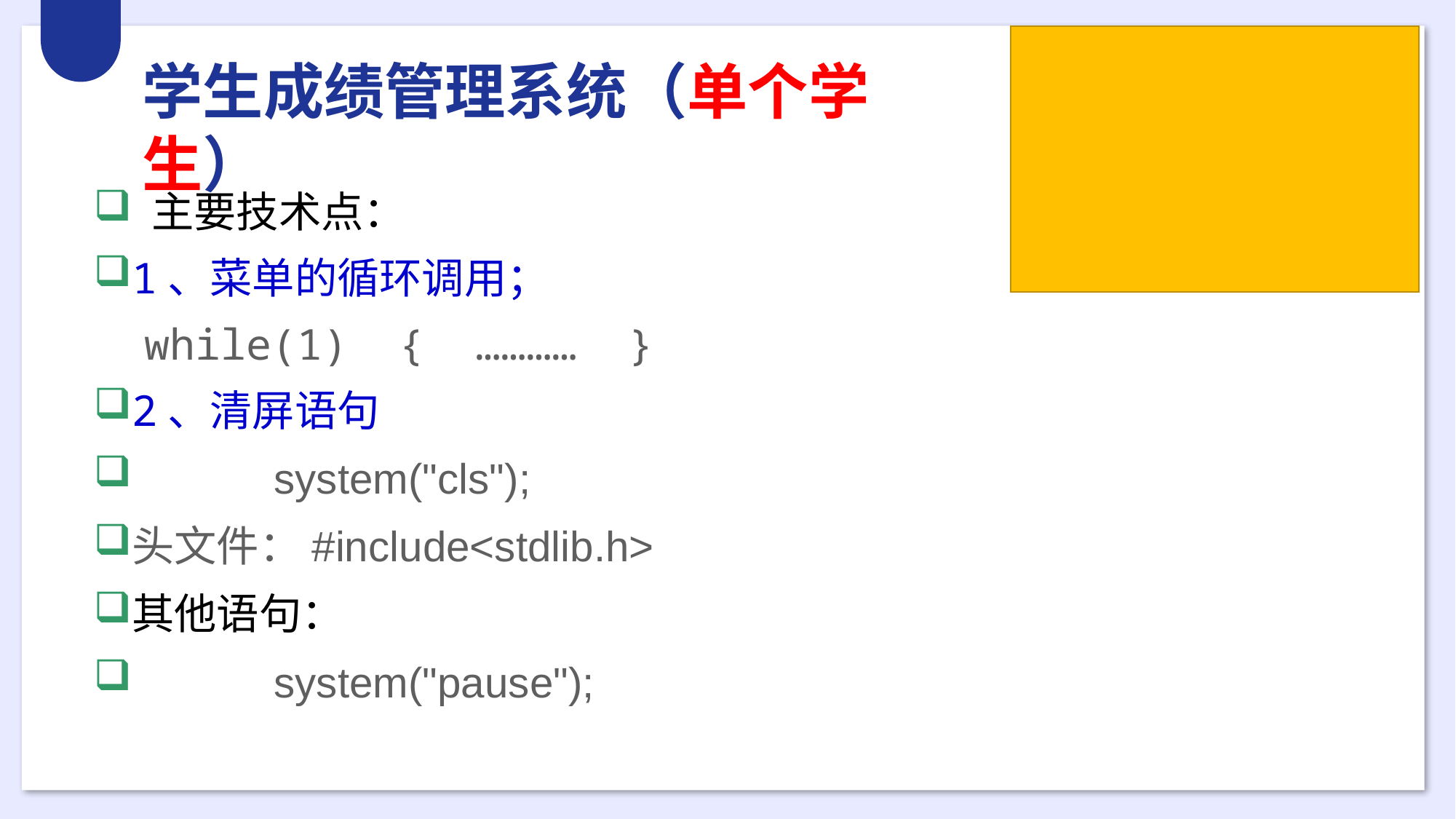

学生成绩管理系统（单个学生）
 主要技术点：
1、菜单的循环调用；
  while(1)  {  …………  }
2、清屏语句
            system("cls");
头文件：#include<stdlib.h>
其他语句：
            system("pause");